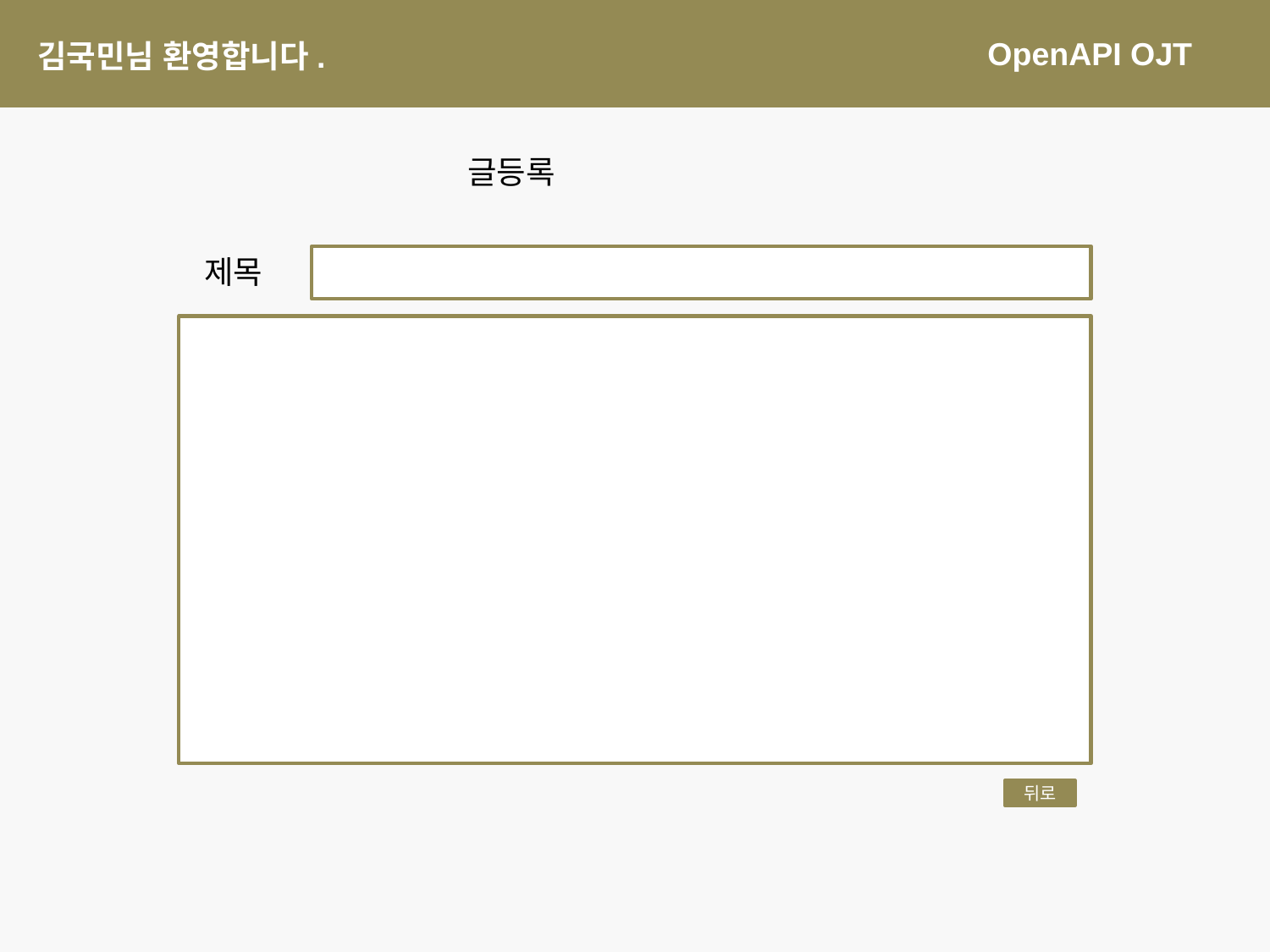

OpenAPI OJT
김국민님 환영합니다.
글등록
제목

뒤로